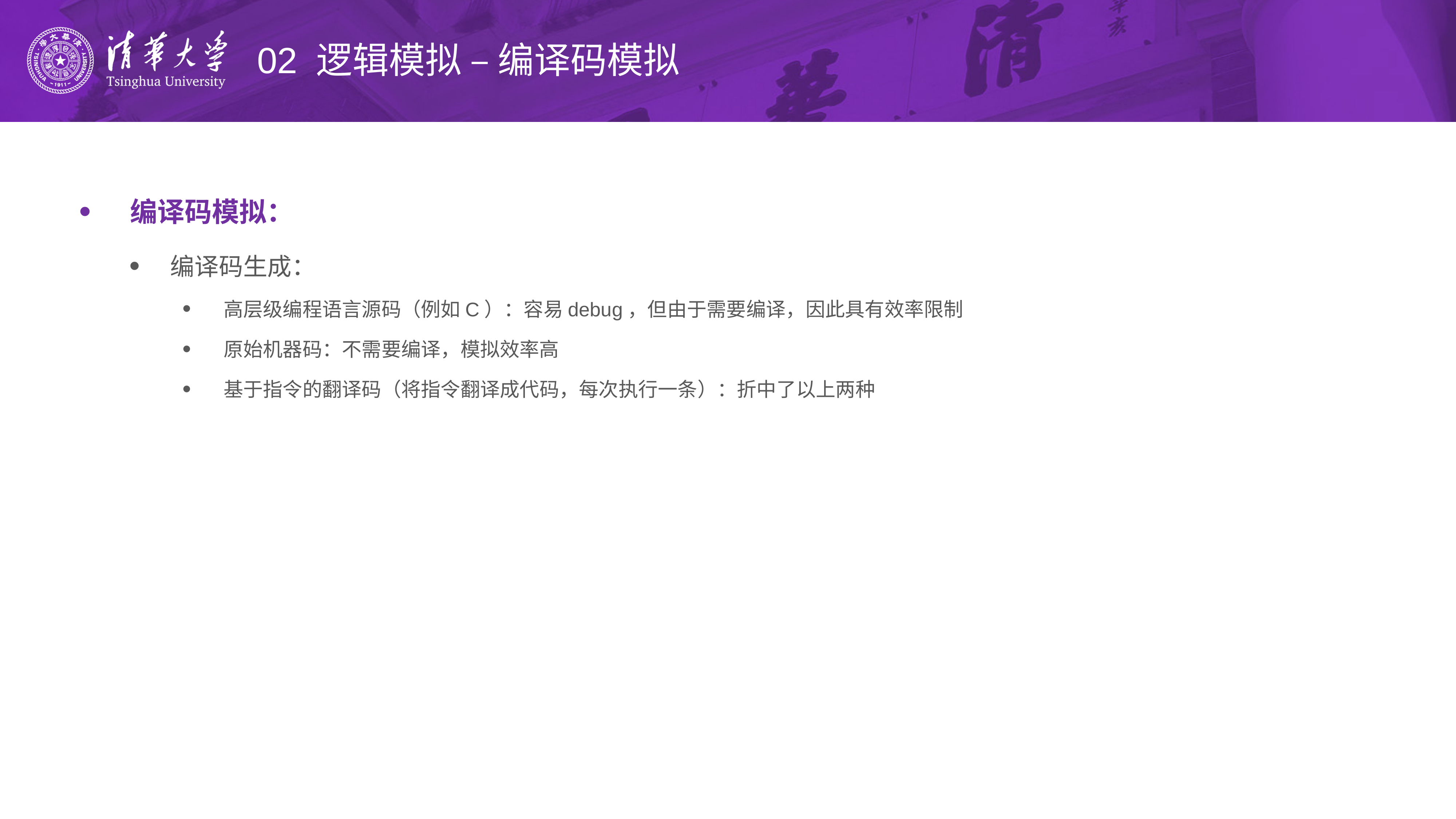

# 02 逻辑模拟 – 编译码模拟
编译码模拟：
编译码生成：
高层级编程语言源码（例如C）：容易debug，但由于需要编译，因此具有效率限制
原始机器码：不需要编译，模拟效率高
基于指令的翻译码（将指令翻译成代码，每次执行一条）：折中了以上两种